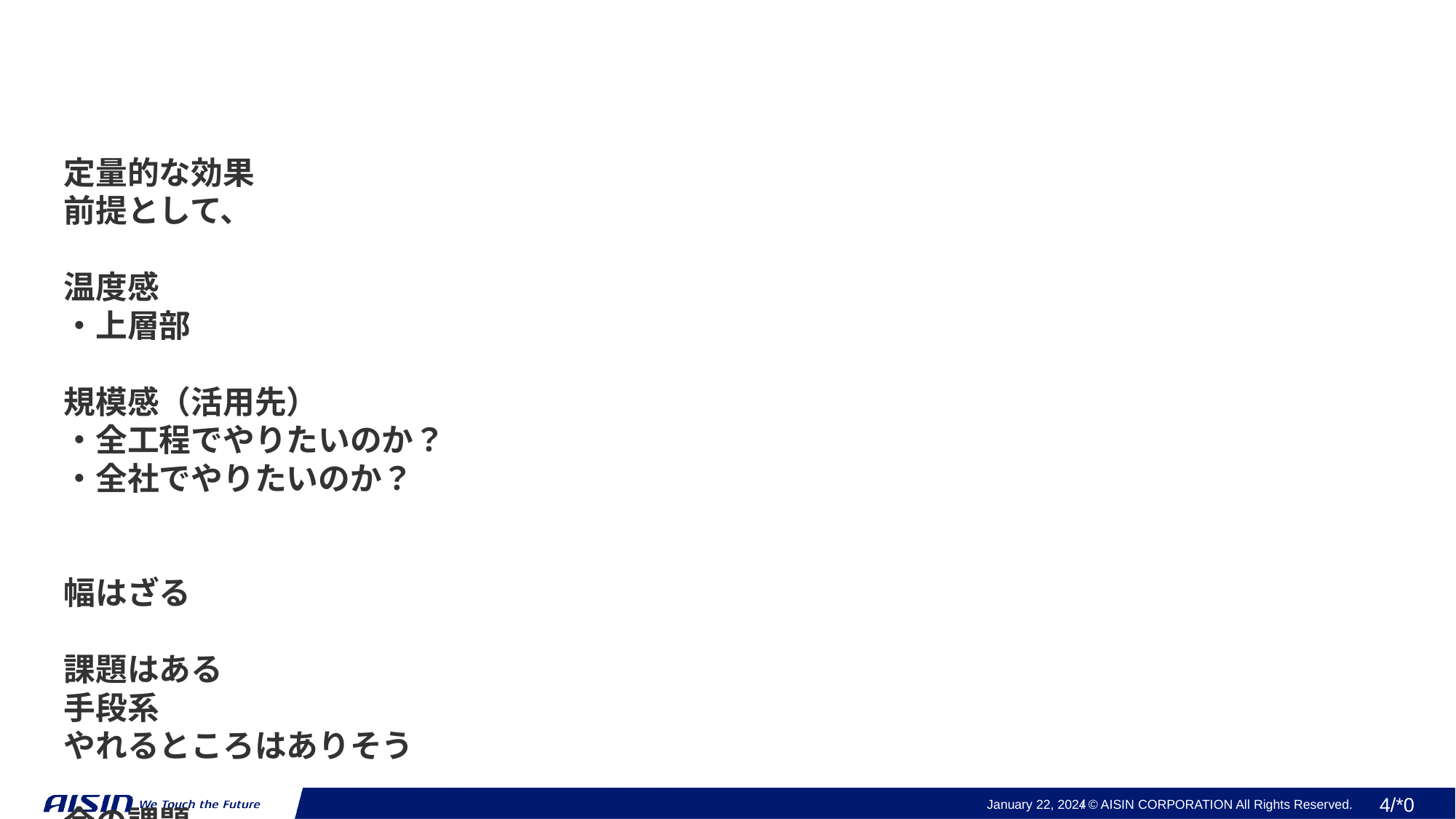

定量的な効果
前提として、

温度感
・上層部

規模感（活用先）
・全工程でやりたいのか？
・全社でやりたいのか？

幅はざる

課題はある
手段系
やれるところはありそう

今の課題
January 22, 2024